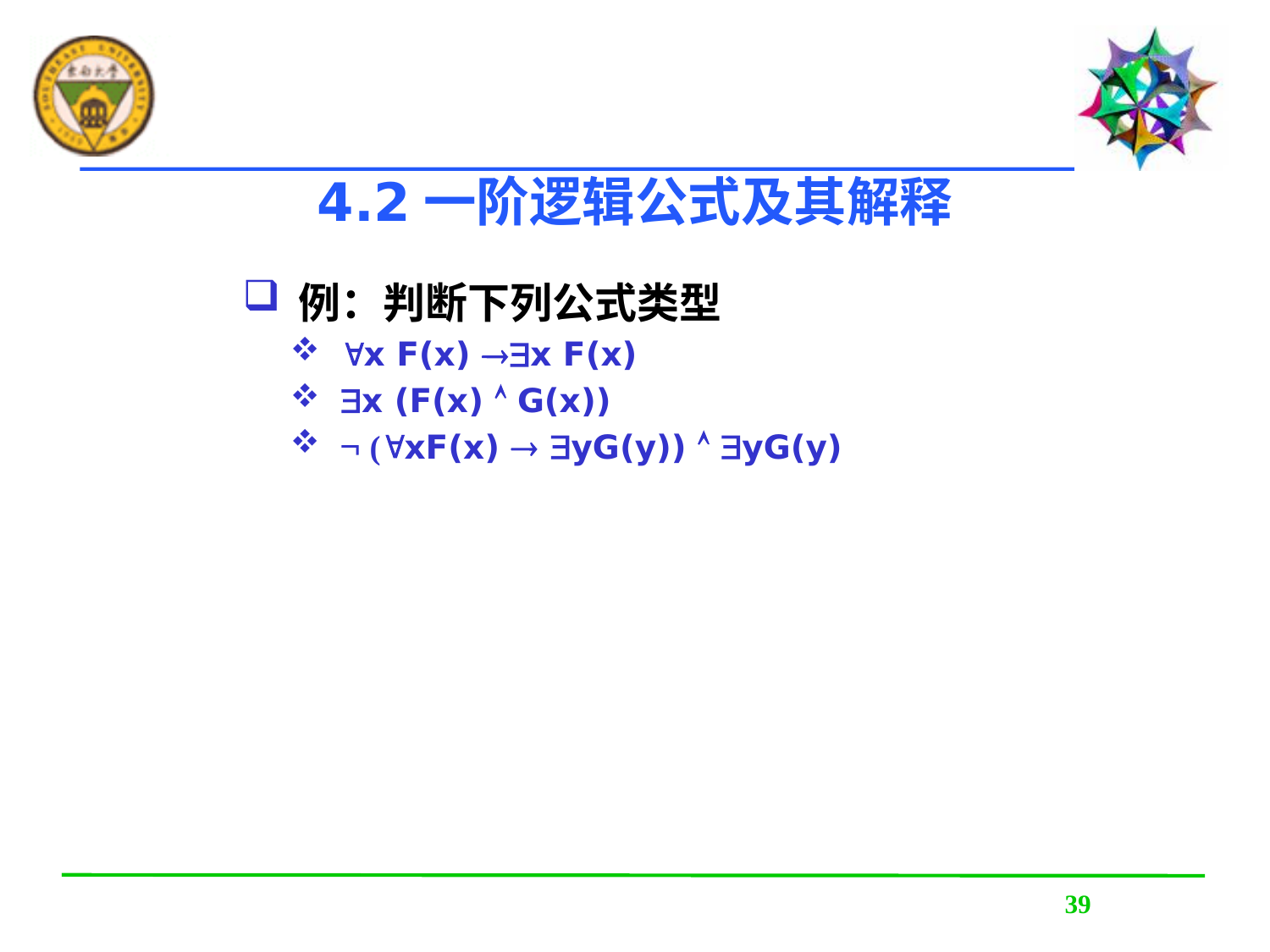

4.2一阶逻辑公式及其解释
例：判断下列公式类型
∀x F(x) →∃x F(x)
∃x (F(x) ∧ G(x))
¬ (∀xF(x) → ∃yG(y)) ∧ ∃yG(y)